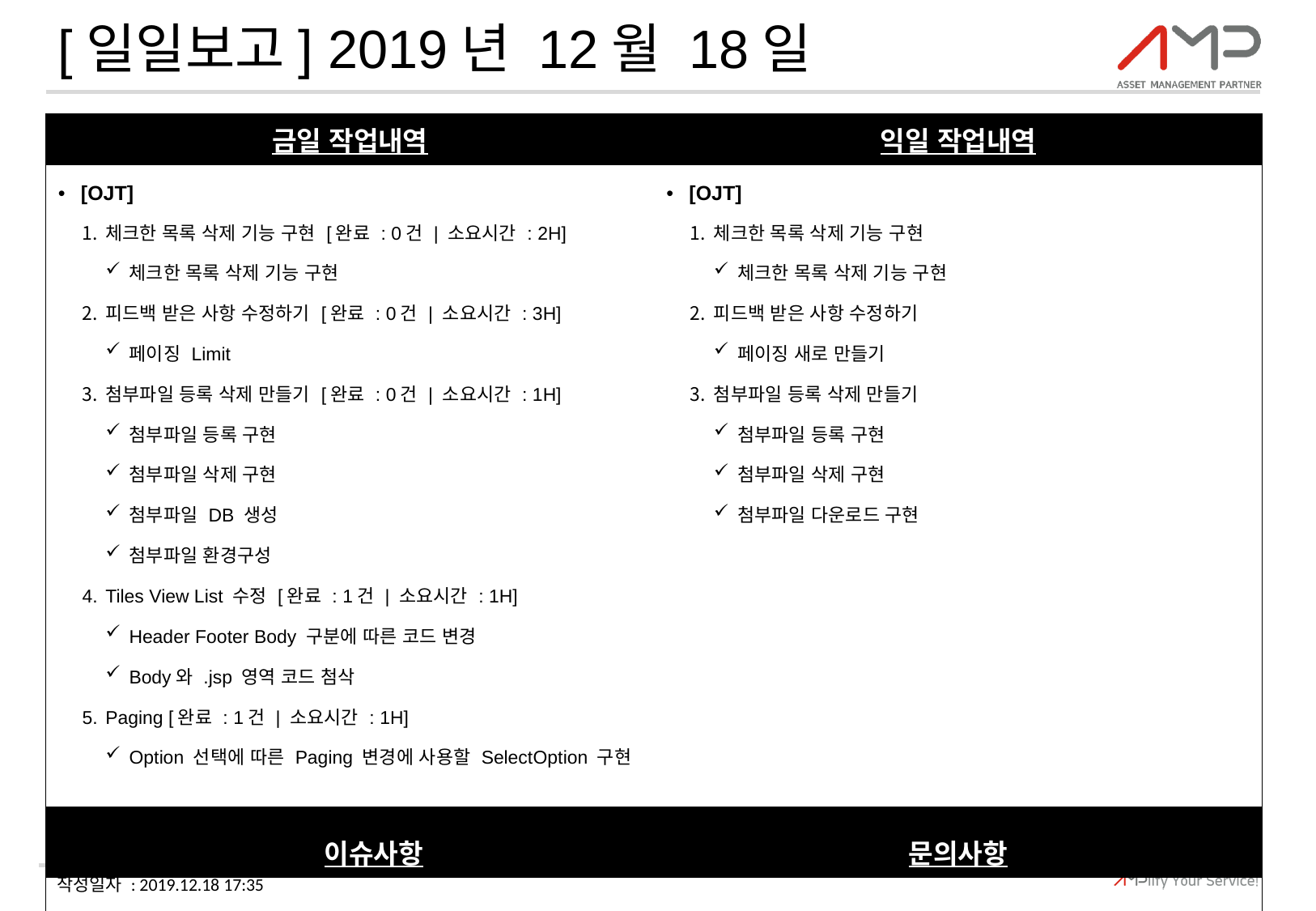

# [일일보고] 2019년 12월 18일
| 금일 작업내역 | 익일 작업내역 |
| --- | --- |
| [OJT] 체크한 목록 삭제 기능 구현 [완료 : 0건 | 소요시간 : 2H] 체크한 목록 삭제 기능 구현 피드백 받은 사항 수정하기 [완료 : 0건 | 소요시간 : 3H] 페이징 Limit 첨부파일 등록 삭제 만들기 [완료 : 0건 | 소요시간 : 1H] 첨부파일 등록 구현 첨부파일 삭제 구현 첨부파일 DB 생성 첨부파일 환경구성 Tiles View List 수정 [완료 : 1건 | 소요시간 : 1H] Header Footer Body 구분에 따른 코드 변경 Body와 .jsp 영역 코드 첨삭 Paging [완료 : 1건 | 소요시간 : 1H] Option 선택에 따른 Paging 변경에 사용할 SelectOption 구현 | [OJT] 체크한 목록 삭제 기능 구현 체크한 목록 삭제 기능 구현 피드백 받은 사항 수정하기 페이징 새로 만들기 첨부파일 등록 삭제 만들기 첨부파일 등록 구현 첨부파일 삭제 구현 첨부파일 다운로드 구현 |
| 이슈사항 | 문의사항 |
|  |  |
작성일자 : 2019.12.18 17:35